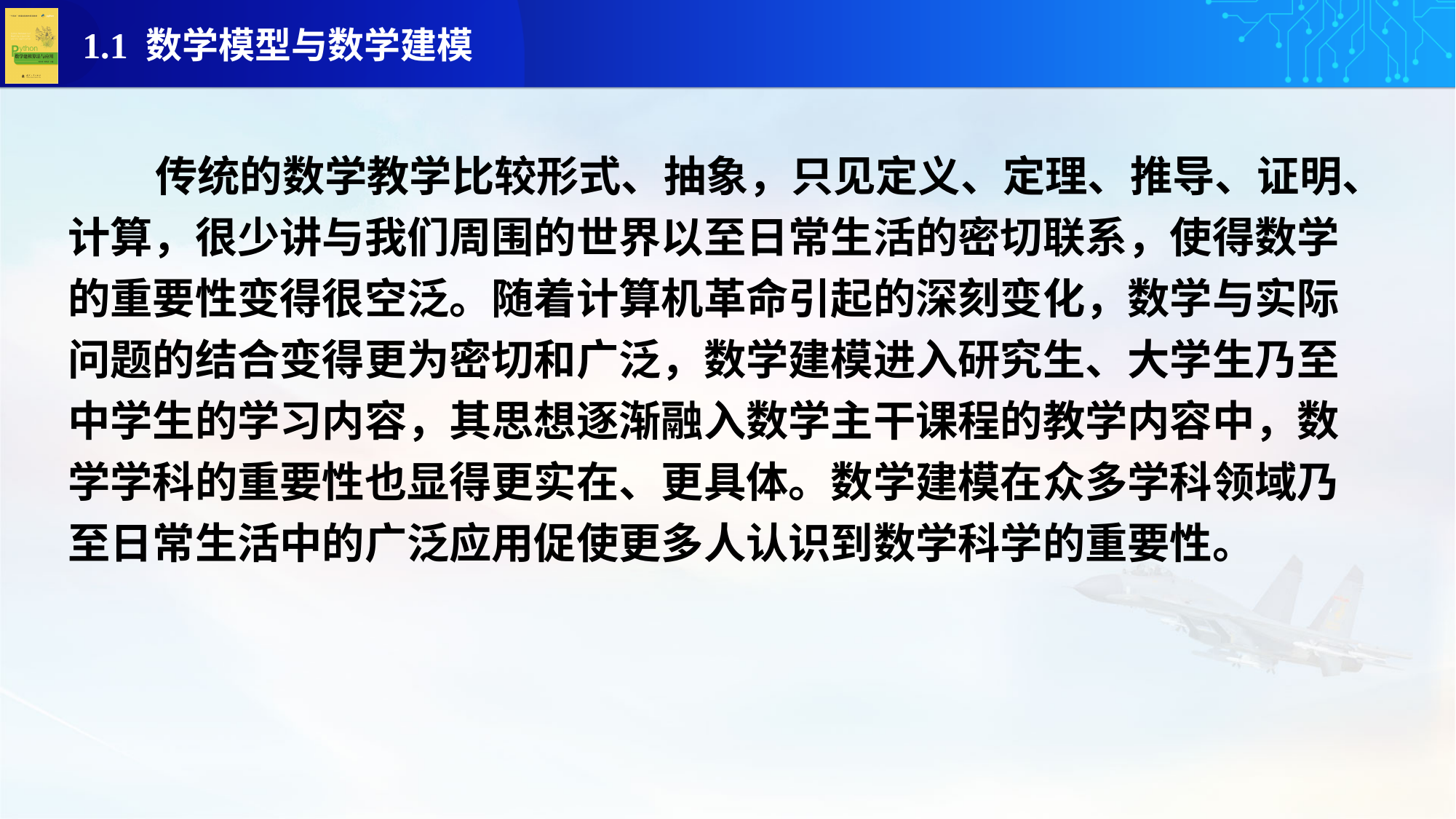

传统的数学教学比较形式、抽象，只见定义、定理、推导、证明、计算，很少讲与我们周围的世界以至日常生活的密切联系，使得数学的重要性变得很空泛。随着计算机革命引起的深刻变化，数学与实际问题的结合变得更为密切和广泛，数学建模进入研究生、大学生乃至中学生的学习内容，其思想逐渐融入数学主干课程的教学内容中，数学学科的重要性也显得更实在、更具体。数学建模在众多学科领域乃至日常生活中的广泛应用促使更多人认识到数学科学的重要性。